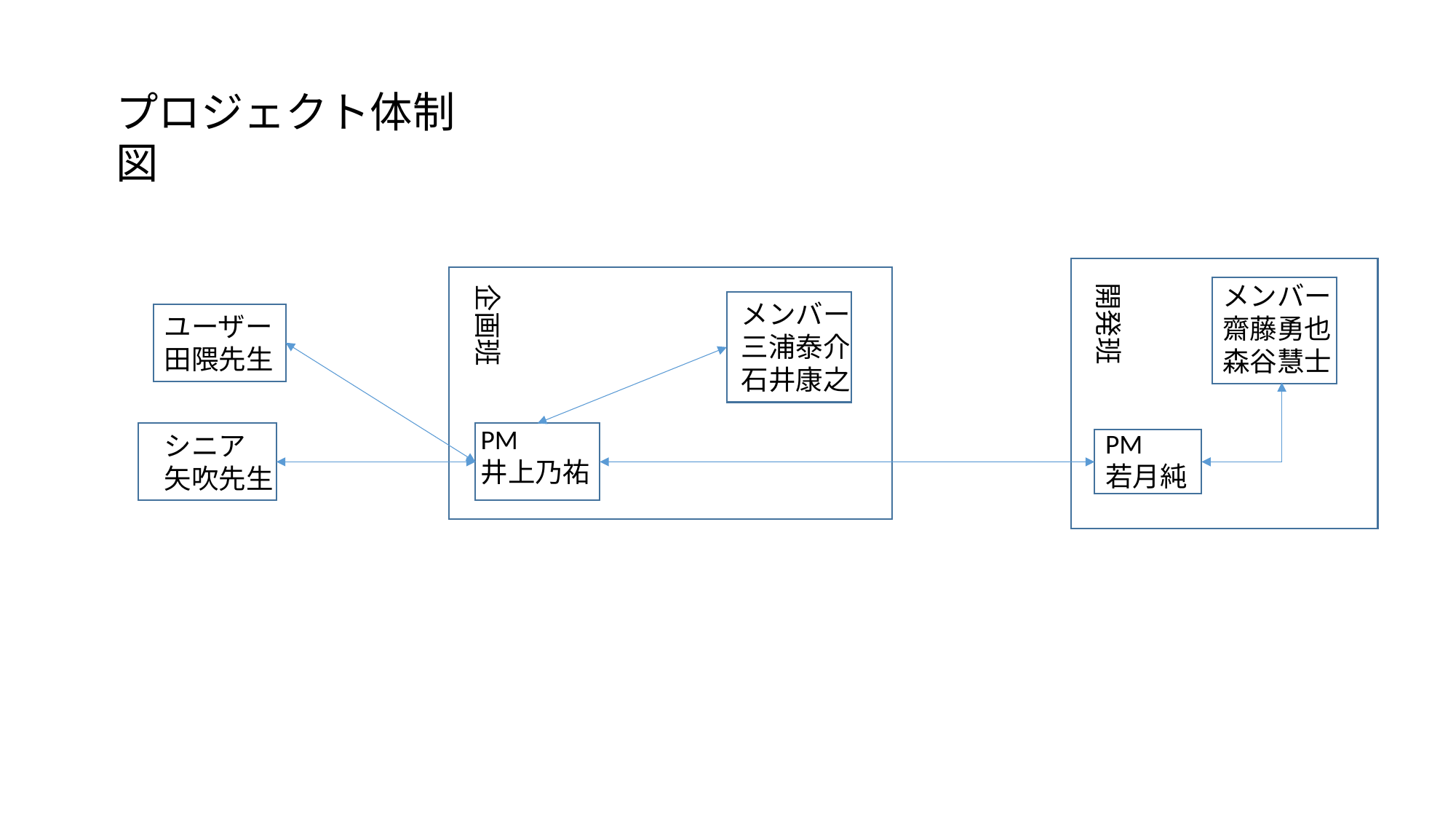

プロジェクト体制図

開発班
メンバー
齋藤勇也
森谷慧士
企画班

メンバー
三浦泰介
石井康之

ユーザー
田隈先生

PM
井上乃祐
PM
若月純

シニア
矢吹先生